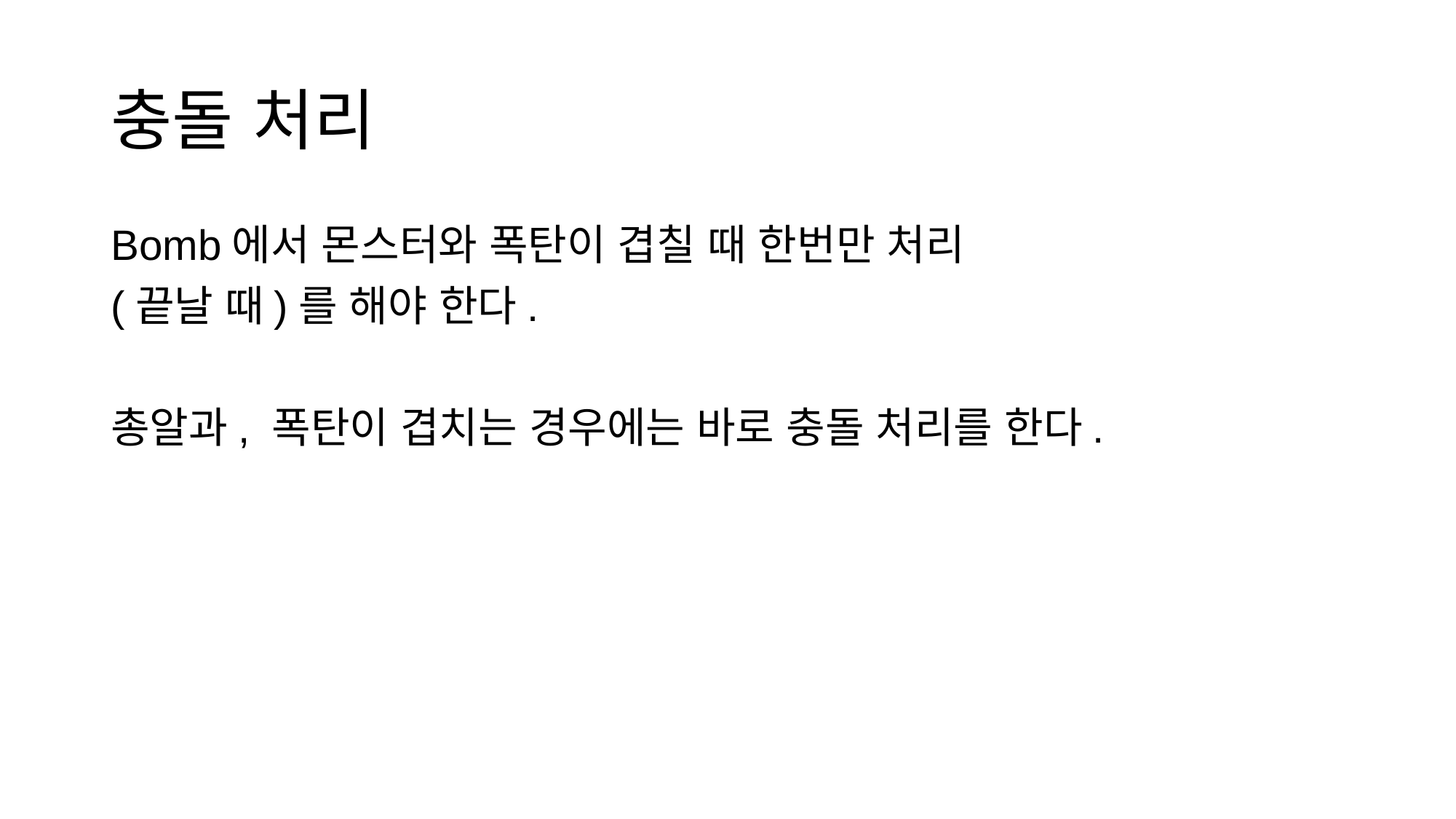

# 충돌 처리
Bomb에서 몬스터와 폭탄이 겹칠 때 한번만 처리
(끝날 때)를 해야 한다.

총알과, 폭탄이 겹치는 경우에는 바로 충돌 처리를 한다.